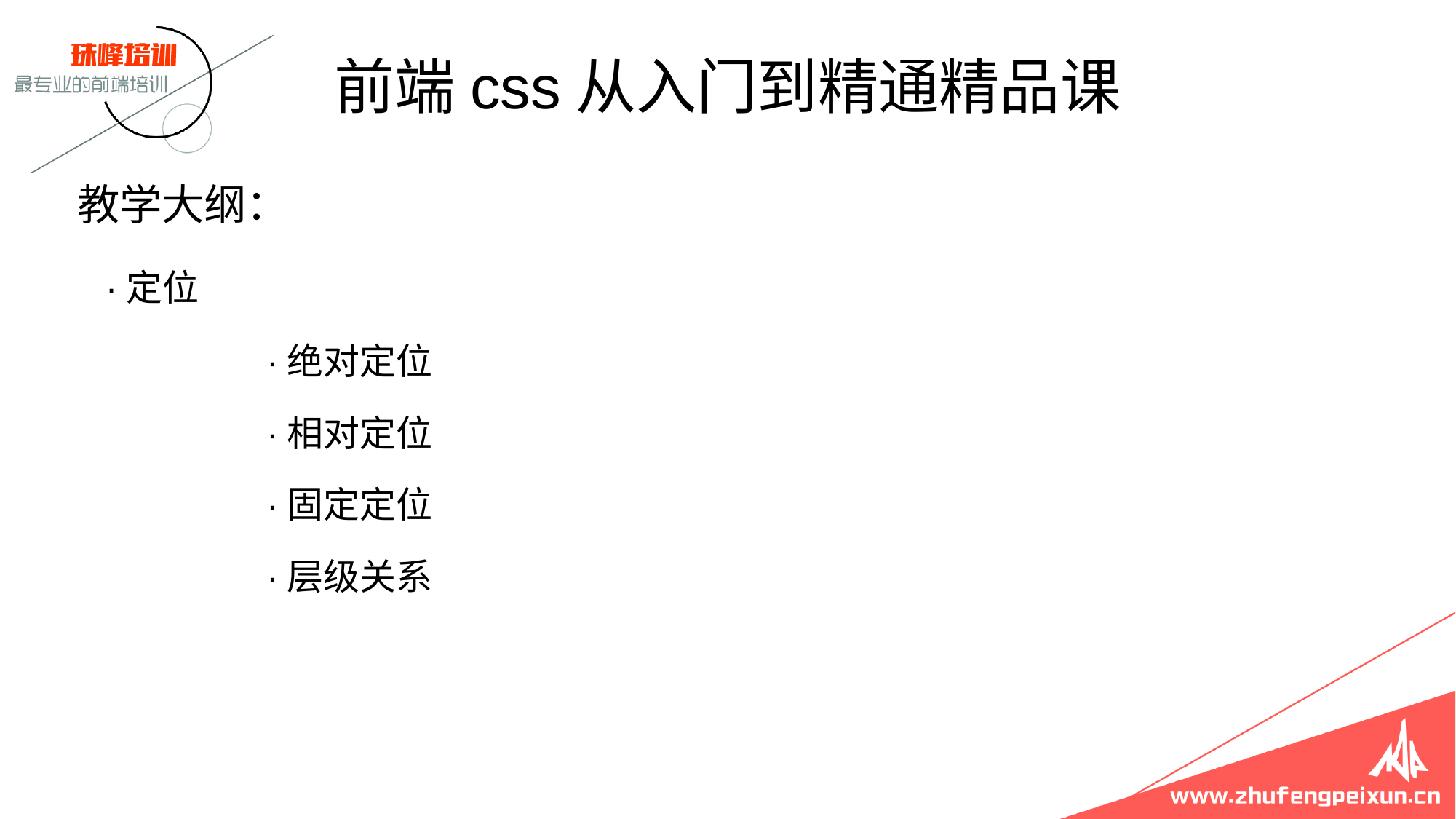

# 前端css从入门到精通精品课
  教学大纲：
     ·定位
		·绝对定位
		·相对定位
		·固定定位
		·层级关系